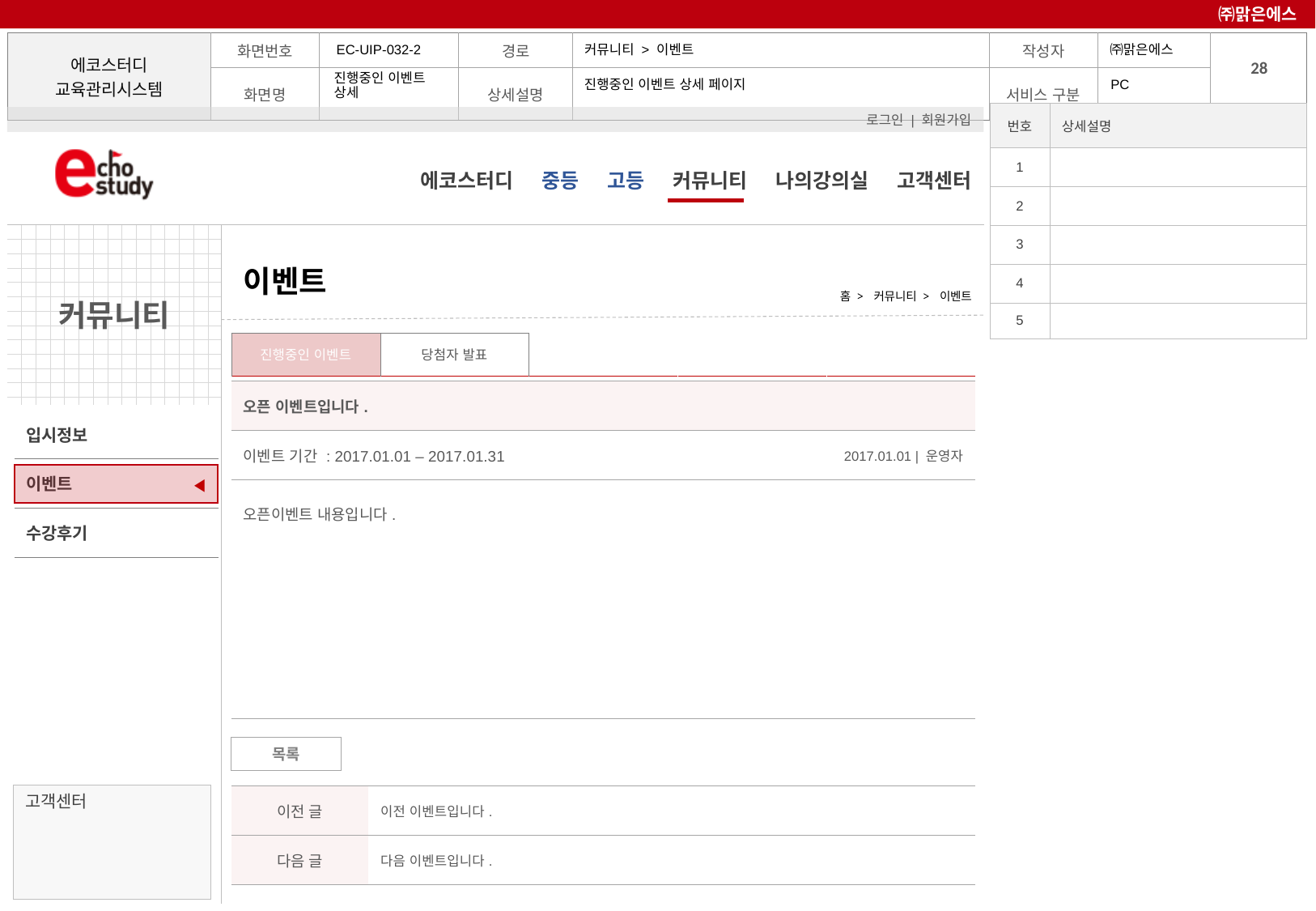

㈜맑은에스
커뮤니티 > 이벤트
EC-UIP-032-2
PC
진행중인 이벤트 상세 페이지
진행중인 이벤트 상세
| 번호 | 상세설명 |
| --- | --- |
| 1 |  |
| 2 |  |
| 3 |  |
| 4 |  |
| 5 |  |
# 이벤트
홈 > 커뮤니티 > 이벤트
| 진행중인 이벤트 | 당첨자 발표 |  |  |  |
| --- | --- | --- | --- | --- |
| 오픈 이벤트입니다. |  |
| --- | --- |
| 이벤트 기간 : 2017.01.01 – 2017.01.31 | 2017.01.01 | 운영자 |
| 오픈이벤트 내용입니다. |  |
◀
목록
| 이전 글 | 이전 이벤트입니다. |
| --- | --- |
| 다음 글 | 다음 이벤트입니다. |